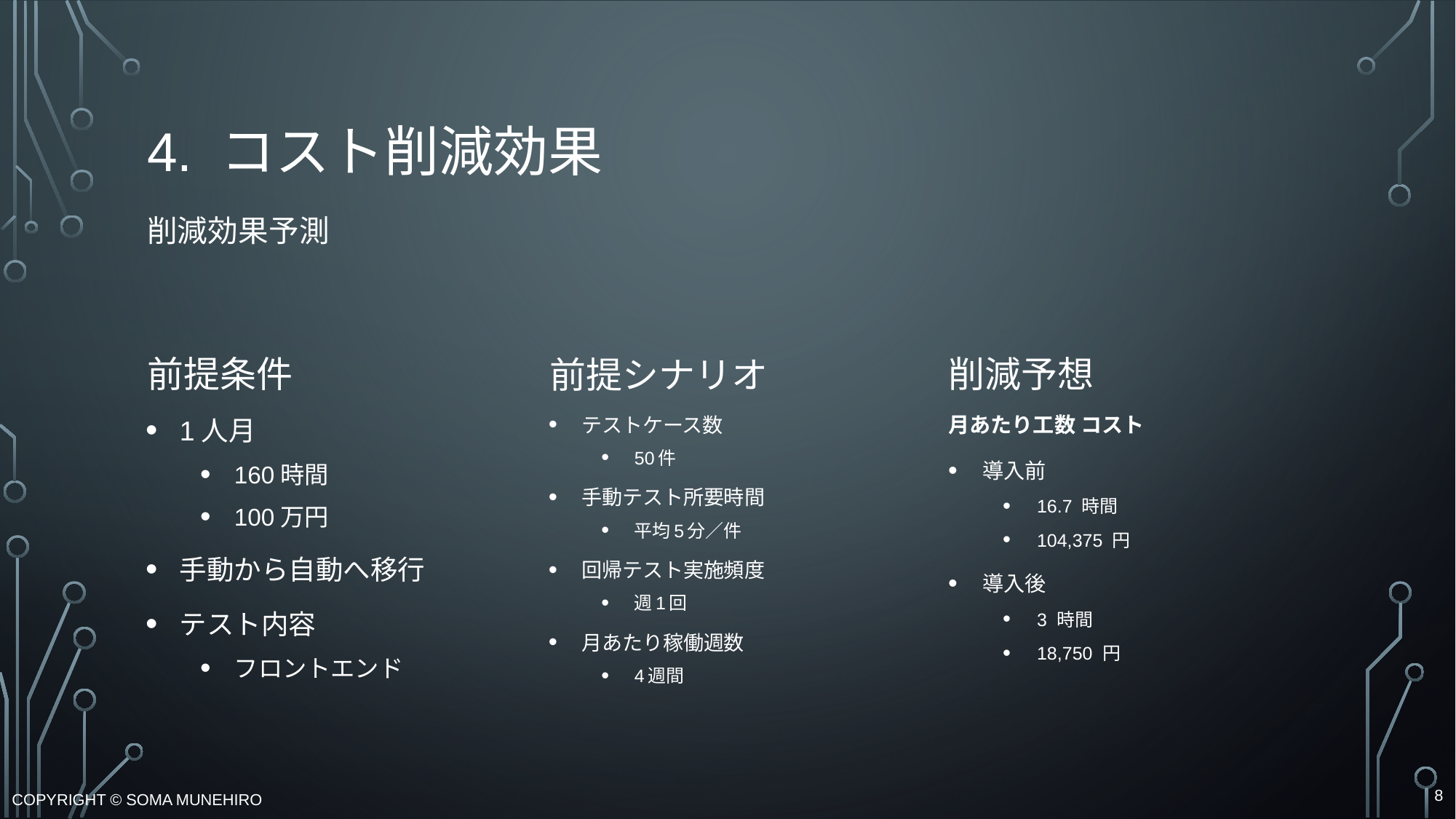

# 4. コスト削減効果 削減効果予測
前提条件
削減予想
前提シナリオ
1人月
160時間
100万円
手動から自動へ移行
テスト内容
フロントエンド
月あたり工数 コスト
導入前
16.7 時間
104,375 円
導入後
3 時間
18,750 円
テストケース数
50件
手動テスト所要時間
平均5分／件
回帰テスト実施頻度
週1回
月あたり稼働週数
4週間
8
Copyright © Soma Munehiro